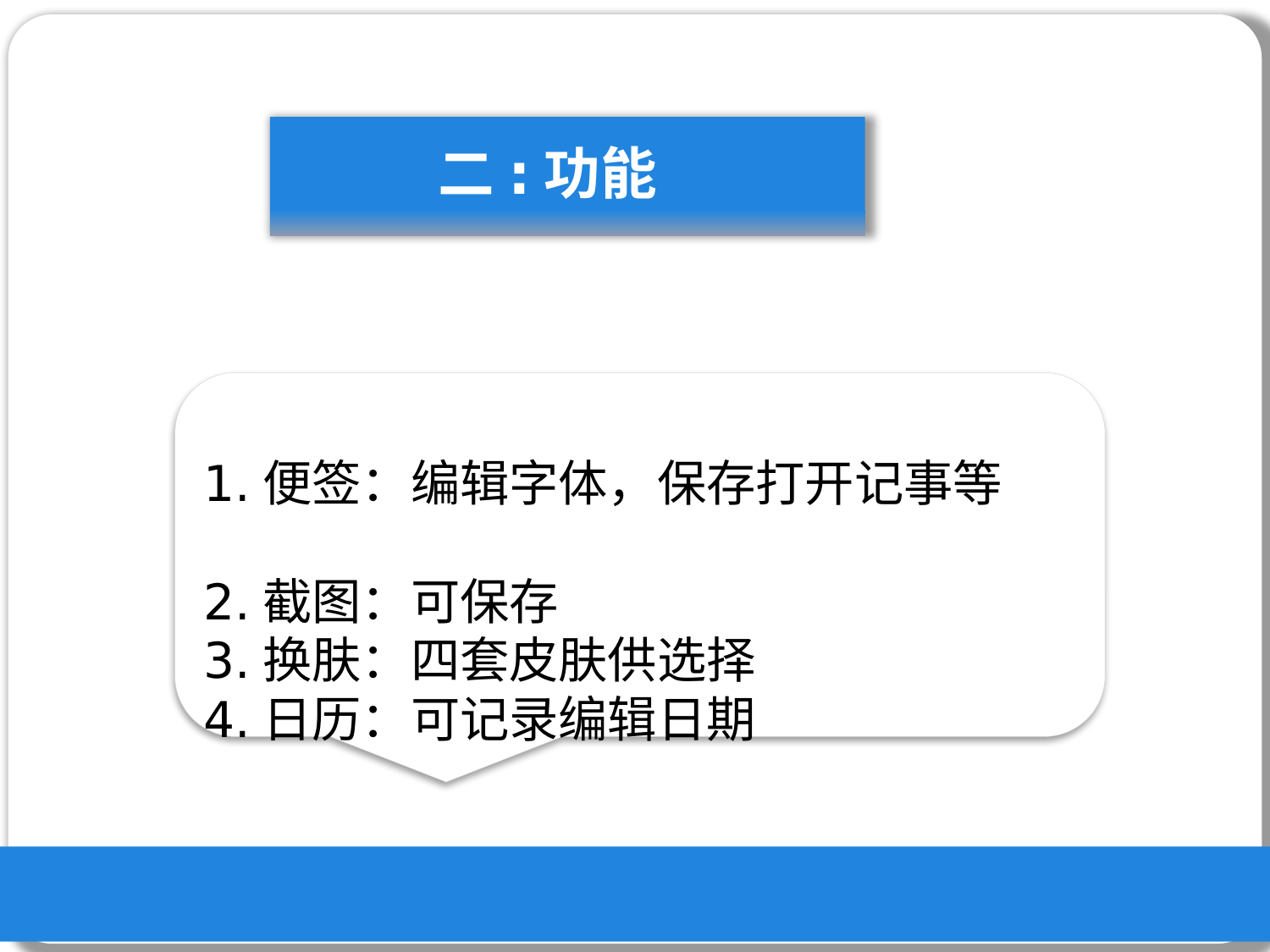

二:功能

1.便签：编辑字体，保存打开记事等
2.截图：可保存
3.换肤：四套皮肤供选择
4.日历：可记录编辑日期